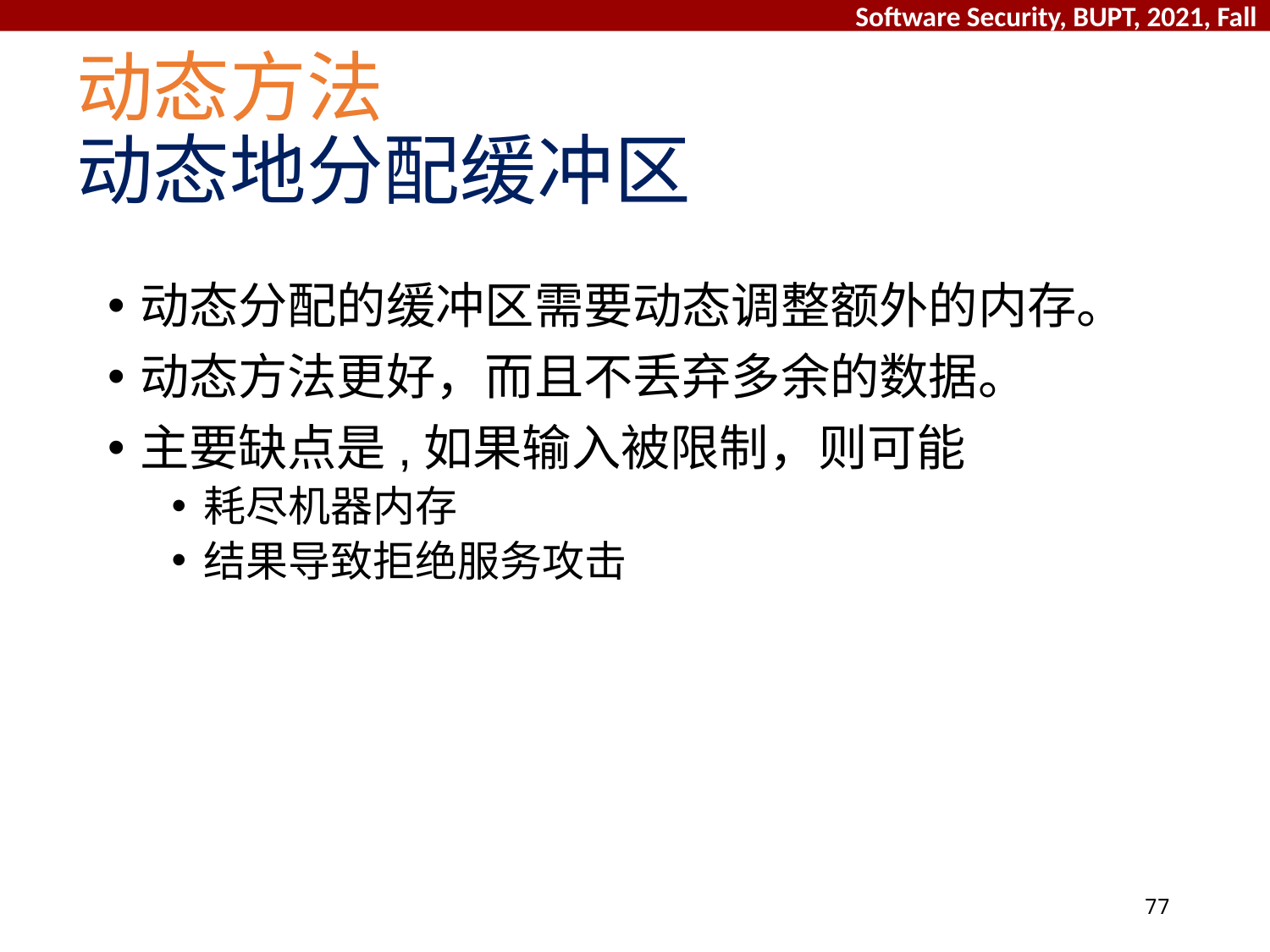

# 动态方法 动态地分配缓冲区
动态分配的缓冲区需要动态调整额外的内存。
动态方法更好，而且不丢弃多余的数据。
主要缺点是,如果输入被限制，则可能
耗尽机器内存
结果导致拒绝服务攻击

77